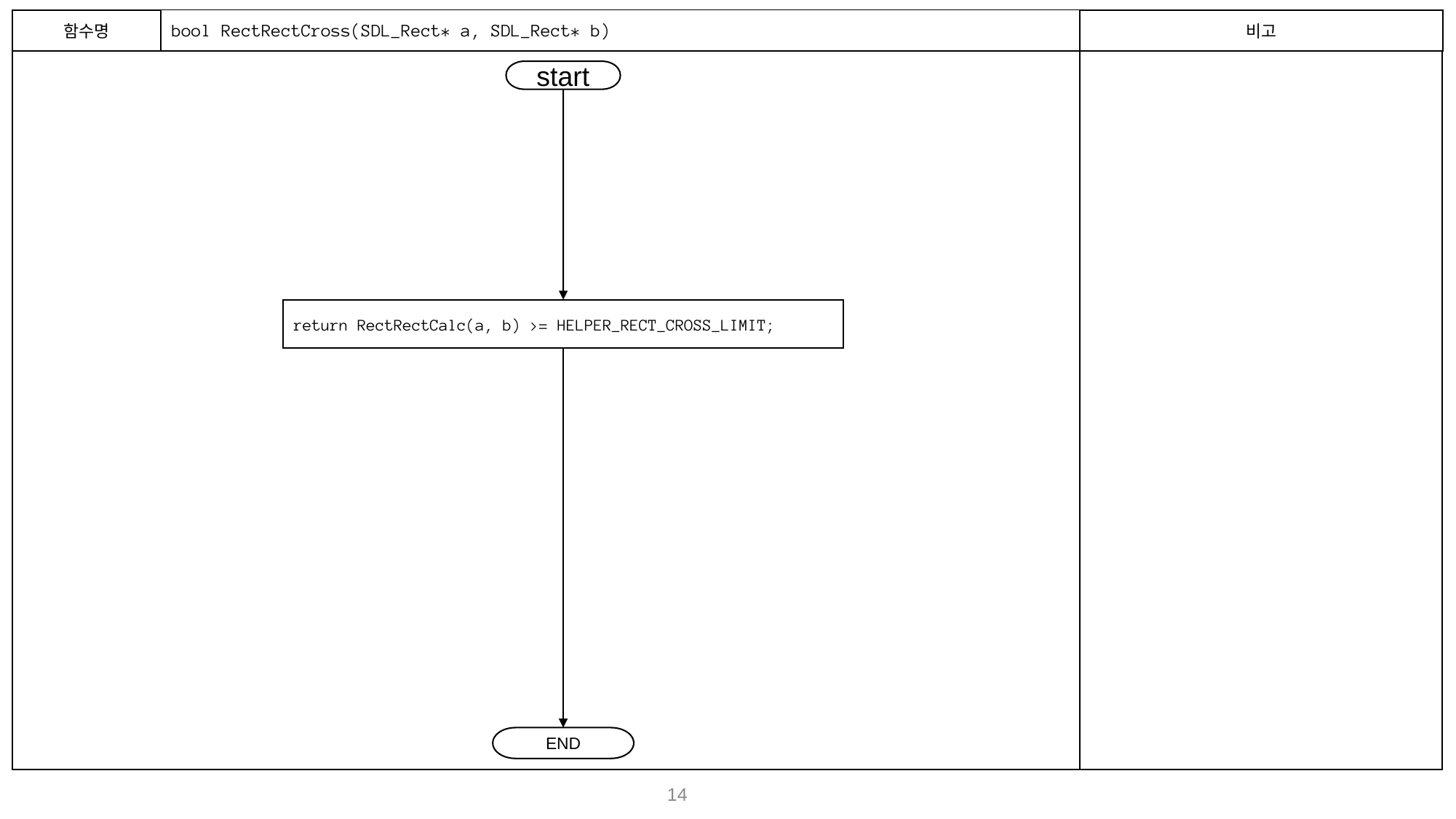

함수명
# bool RectRectCross(SDL_Rect* a, SDL_Rect* b)
비고

start
return RectRectCalc(a, b) >= HELPER_RECT_CROSS_LIMIT;
END
14